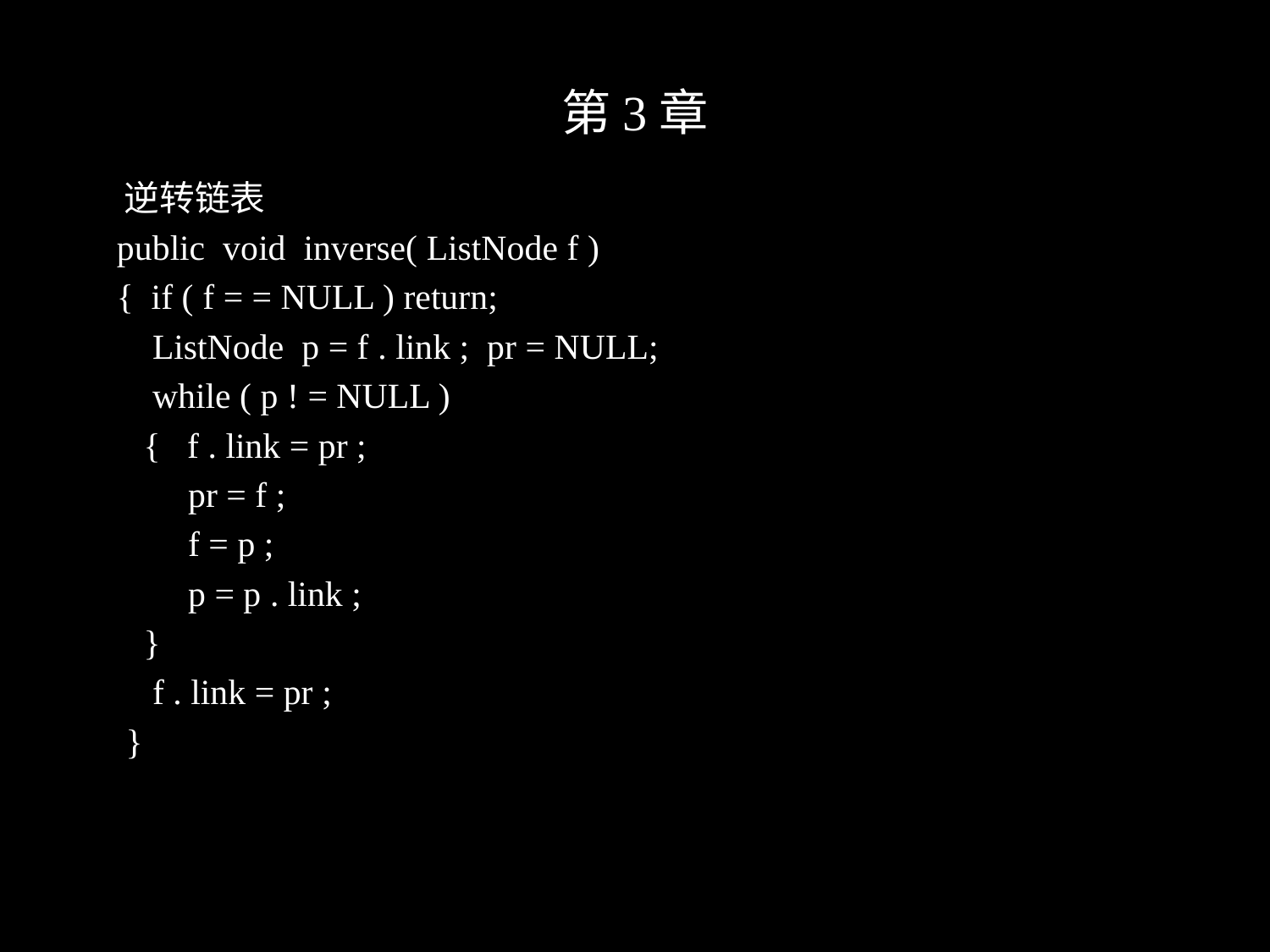

# 第3章
 逆转链表
 public  void  inverse( ListNode f )
 {  if ( f = = NULL ) return;
     ListNode  p = f . link ;  pr = NULL;
     while ( p ! = NULL )
    {   f . link = pr ;
         pr = f ;
         f = p ;
         p = p . link ;
    }
     f . link = pr ;
  }